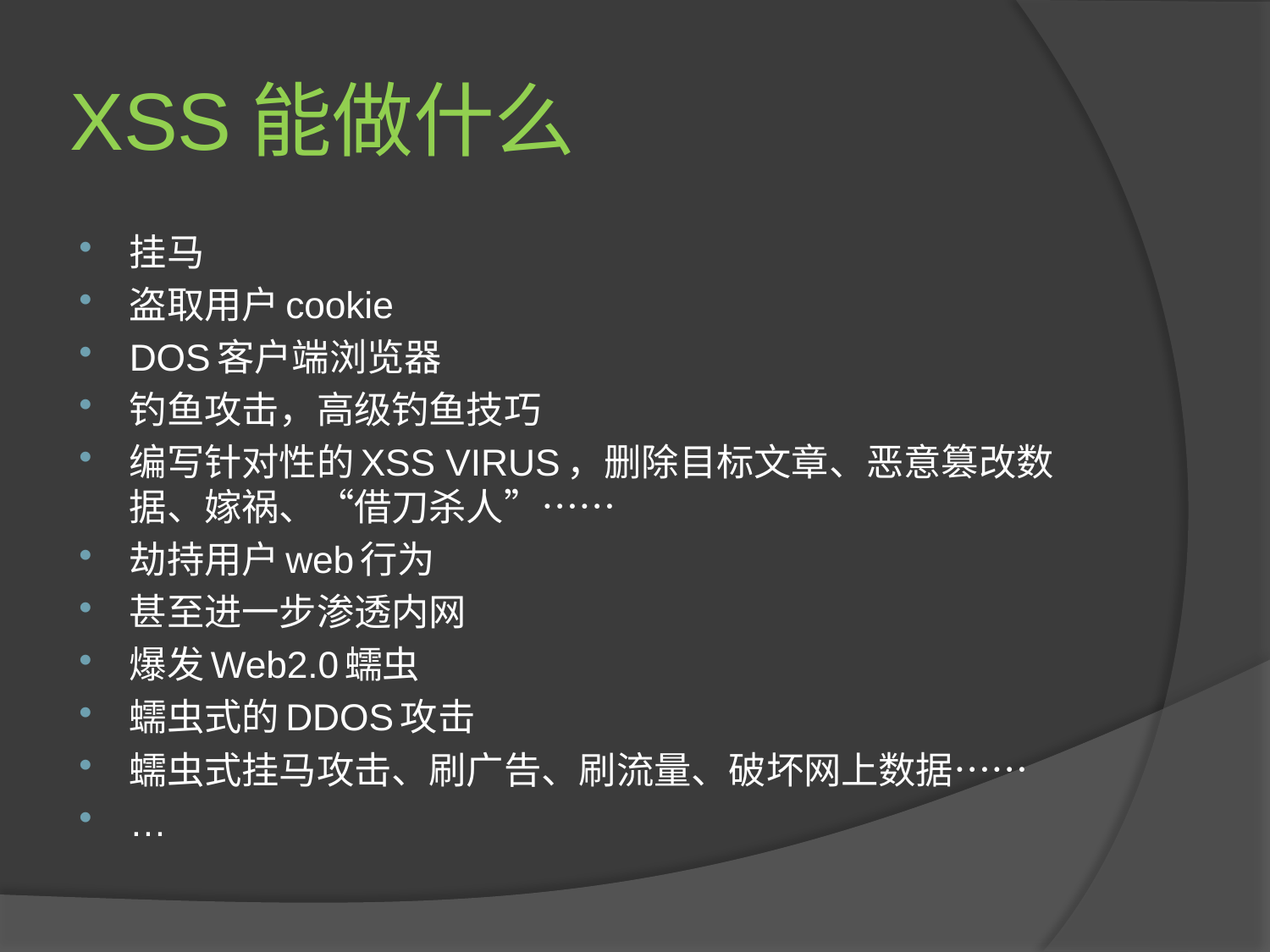

# XSS能做什么
挂马
盗取用户cookie
DOS客户端浏览器
钓鱼攻击，高级钓鱼技巧
编写针对性的XSS VIRUS，删除目标文章、恶意篡改数据、嫁祸、“借刀杀人”……
劫持用户web行为
甚至进一步渗透内网
爆发Web2.0蠕虫
蠕虫式的DDOS攻击
蠕虫式挂马攻击、刷广告、刷流量、破坏网上数据……
…